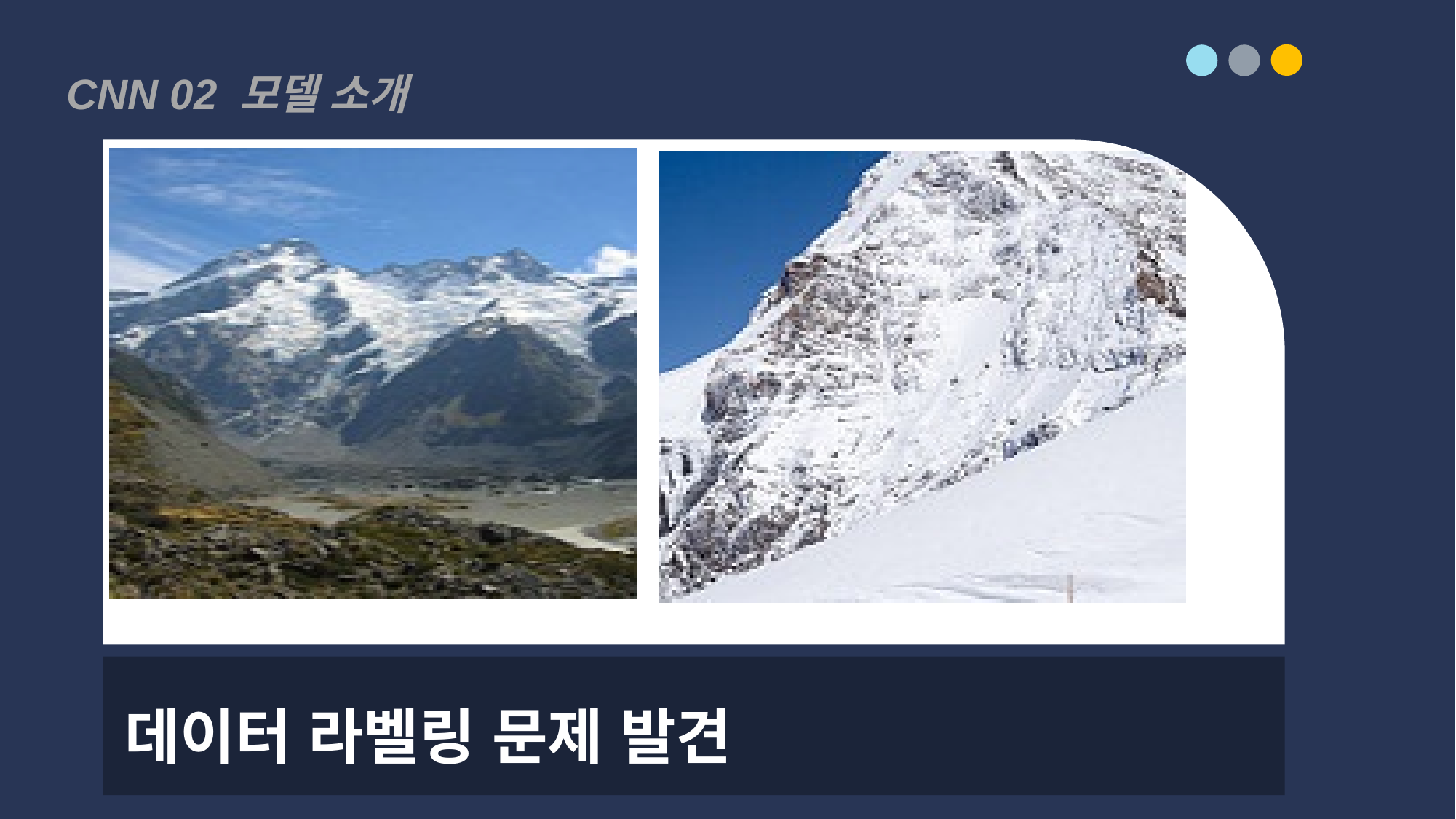

CNN 02 모델 소개

데이터 라벨링 문제 발견